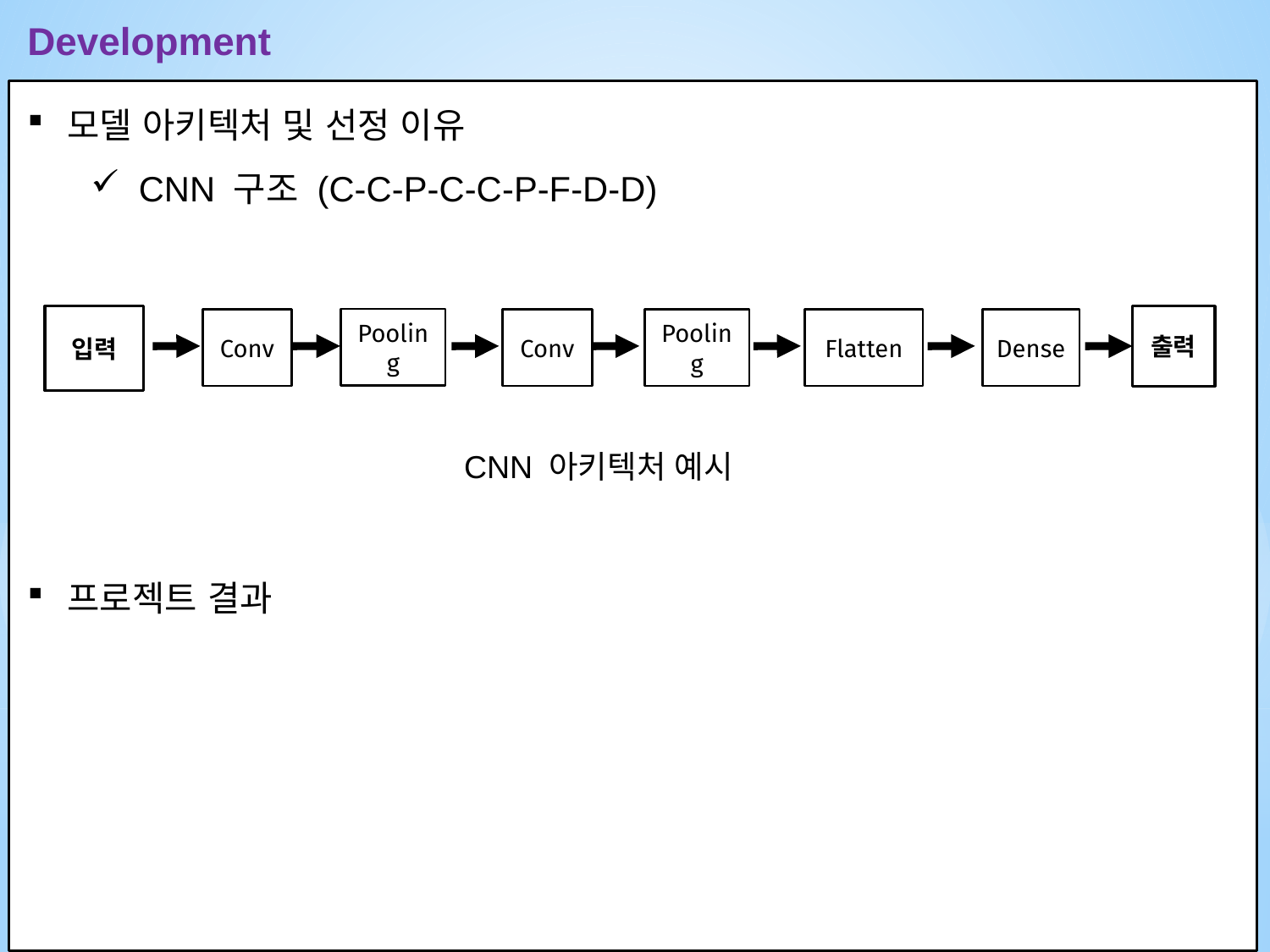

Development
모델 아키텍처 및 선정 이유
CNN 구조 (C-C-P-C-C-P-F-D-D)

입력
출력
Pooling
Conv
Conv
Pooling
Flatten
Dense
CNN 아키텍처 예시
프로젝트 결과